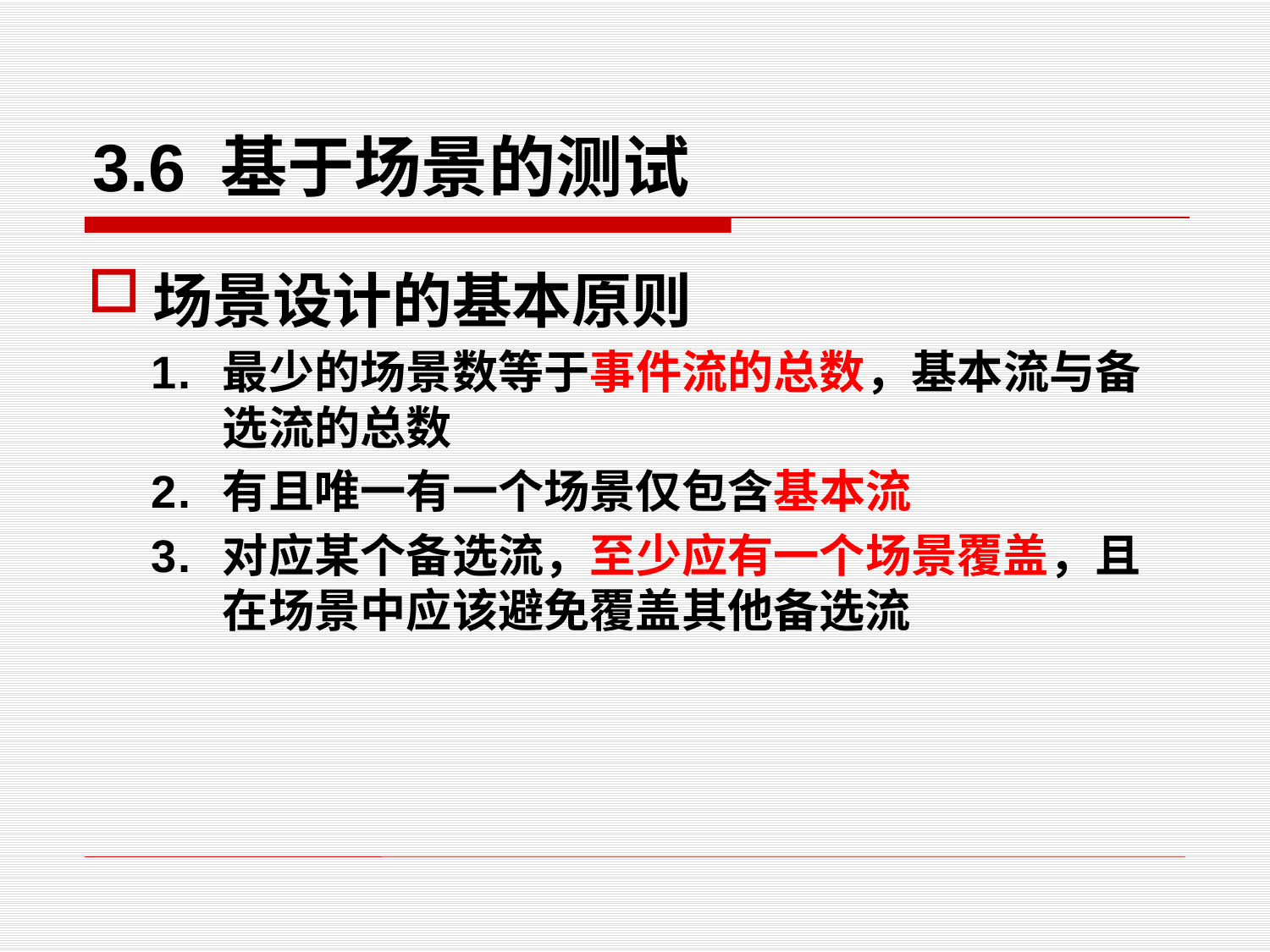

3.6 基于场景的测试
场景设计的基本原则
最少的场景数等于事件流的总数，基本流与备选流的总数
有且唯一有一个场景仅包含基本流
对应某个备选流，至少应有一个场景覆盖，且在场景中应该避免覆盖其他备选流